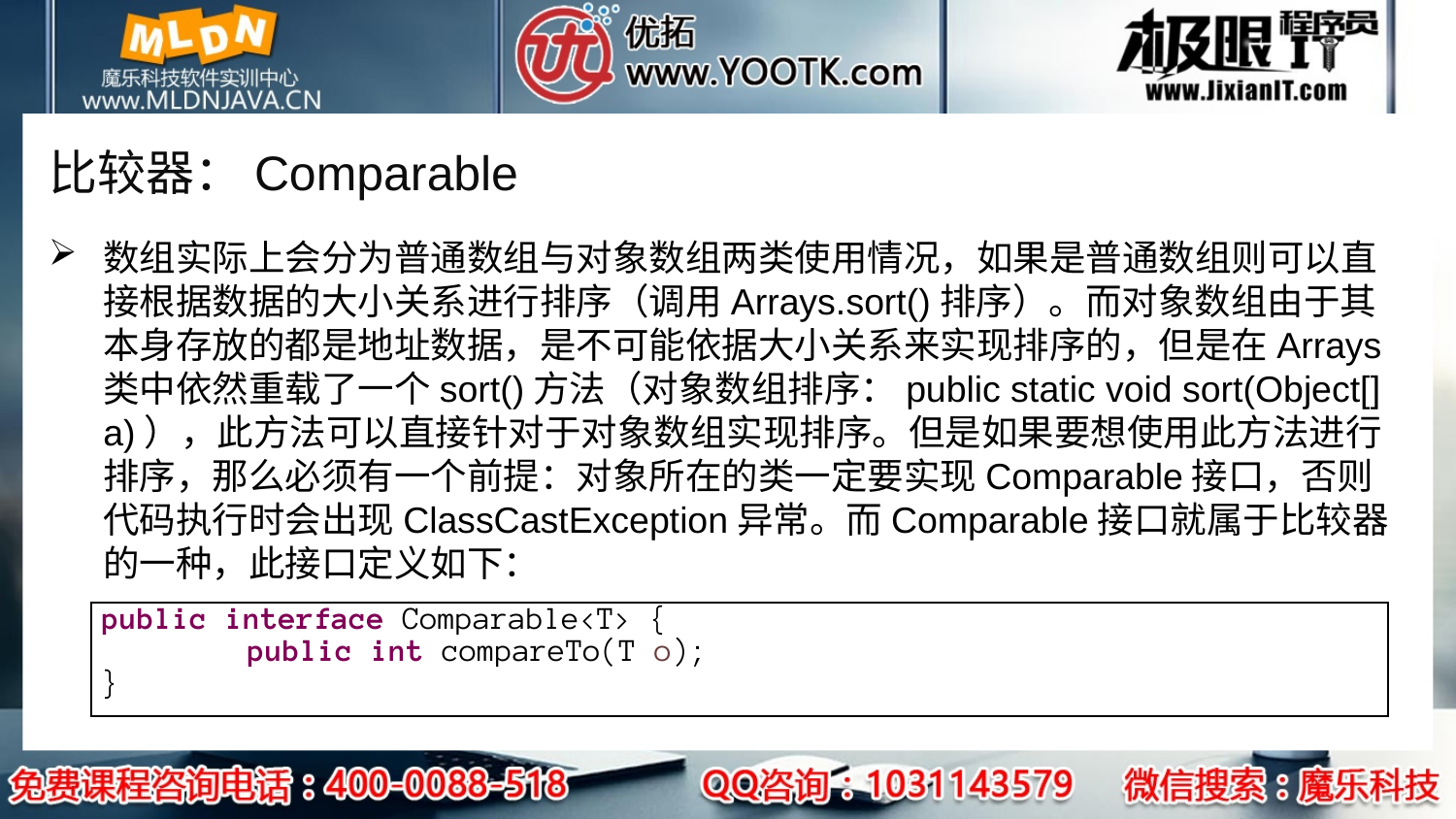

# 比较器：Comparable
数组实际上会分为普通数组与对象数组两类使用情况，如果是普通数组则可以直接根据数据的大小关系进行排序（调用Arrays.sort()排序）。而对象数组由于其本身存放的都是地址数据，是不可能依据大小关系来实现排序的，但是在Arrays类中依然重载了一个sort()方法（对象数组排序：public static void sort(Object[] a)），此方法可以直接针对于对象数组实现排序。但是如果要想使用此方法进行排序，那么必须有一个前提：对象所在的类一定要实现Comparable接口，否则代码执行时会出现ClassCastException异常。而Comparable接口就属于比较器的一种，此接口定义如下：
| public interface Comparable<T> { public int compareTo(T o); } |
| --- |